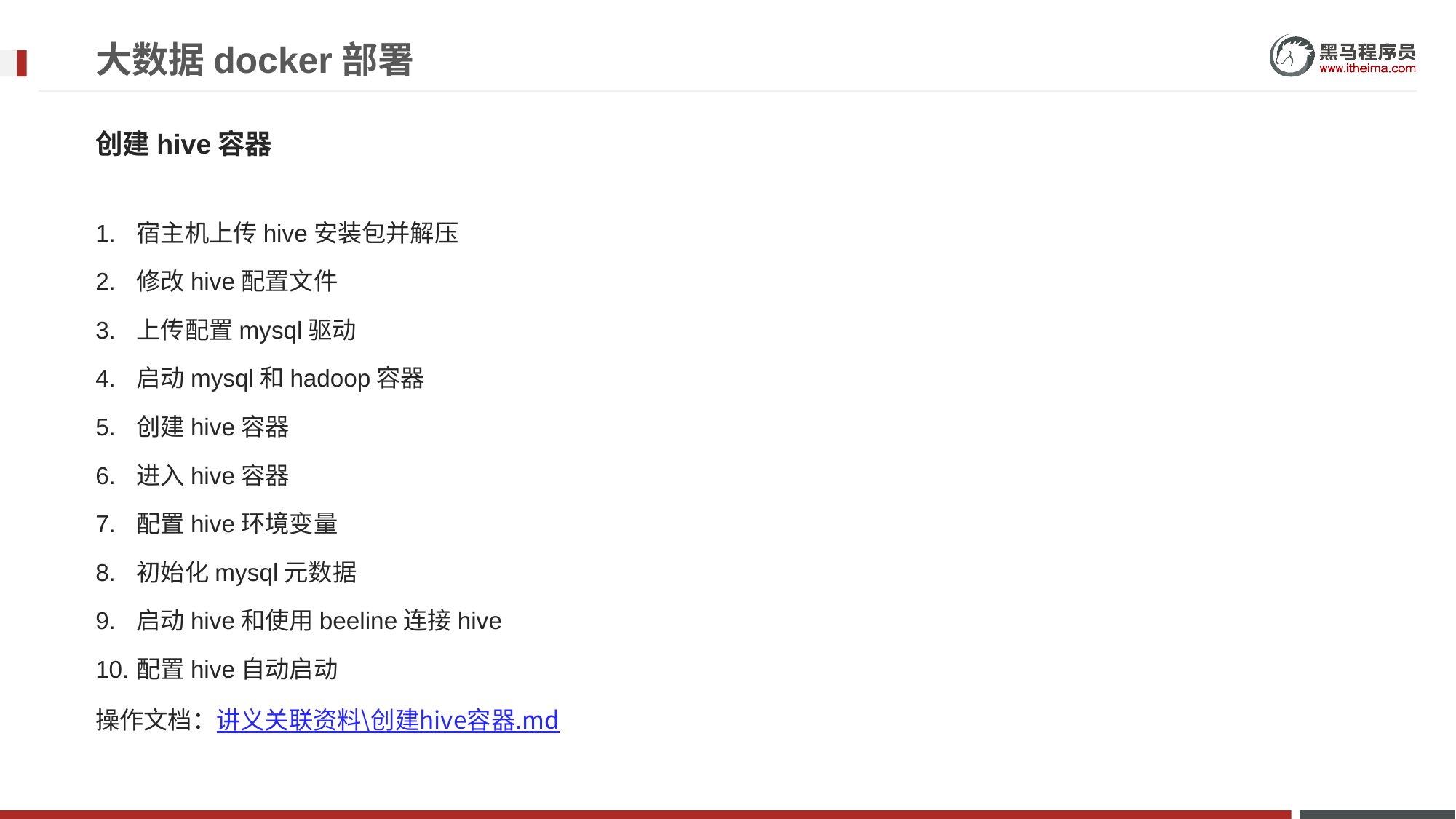

# 大数据docker部署
创建hive容器
宿主机上传hive安装包并解压
修改hive配置文件
上传配置mysql驱动
启动mysql和hadoop容器
创建hive容器
进入hive容器
配置hive环境变量
初始化mysql元数据
启动hive和使用beeline连接hive
配置hive自动启动
操作文档：讲义关联资料\创建hive容器.md